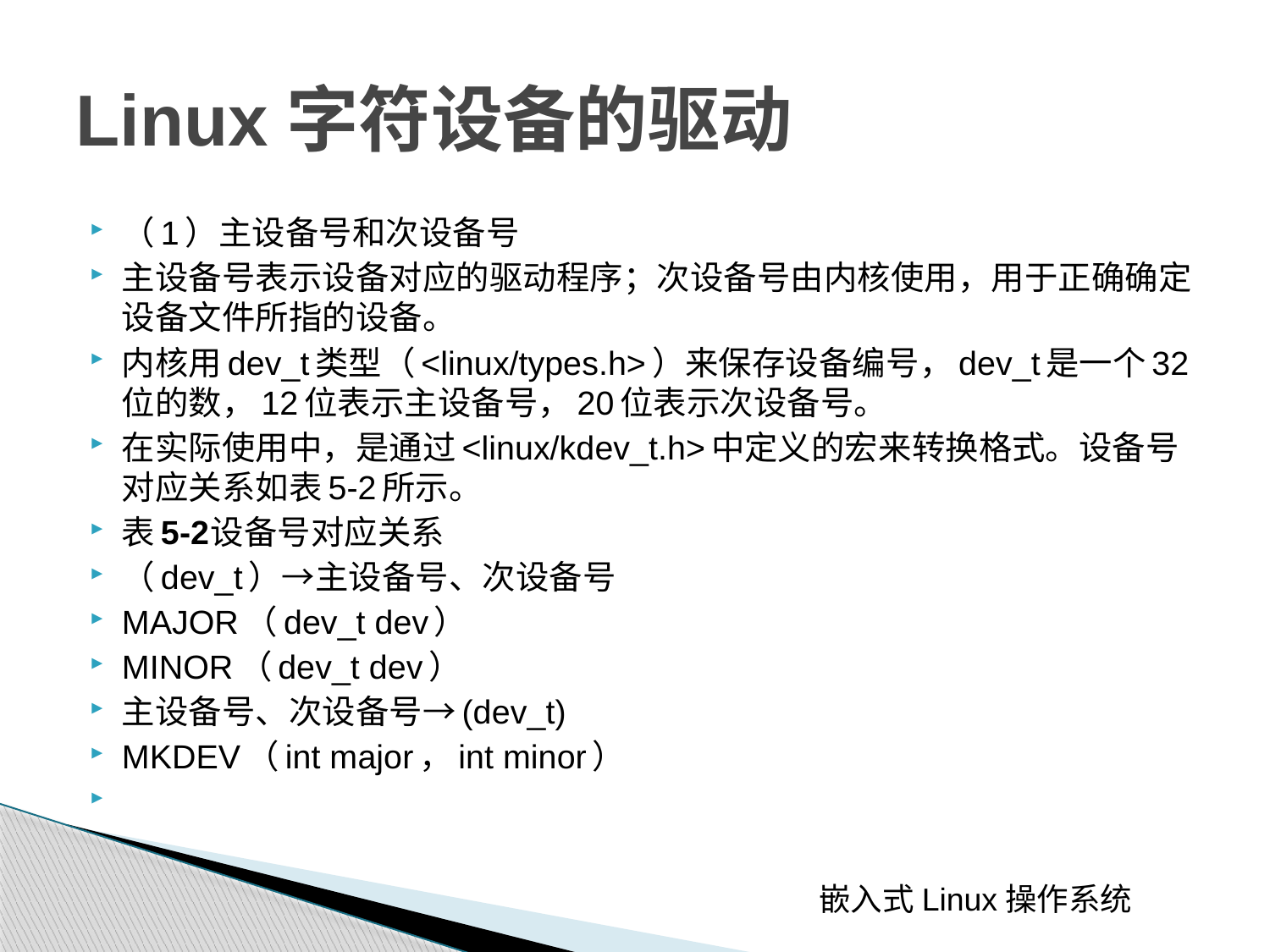

# Linux字符设备的驱动
（1）主设备号和次设备号
主设备号表示设备对应的驱动程序；次设备号由内核使用，用于正确确定设备文件所指的设备。
内核用dev_t类型（<linux/types.h>）来保存设备编号，dev_t是一个32位的数，12位表示主设备号，20位表示次设备号。
在实际使用中，是通过<linux/kdev_t.h>中定义的宏来转换格式。设备号对应关系如表5-2所示。
表5-2	设备号对应关系
（dev_t）→主设备号、次设备号
MAJOR（dev_t dev）
MINOR（dev_t dev）
主设备号、次设备号→(dev_t)
MKDEV（int major，int minor）

         嵌入式Linux操作系统